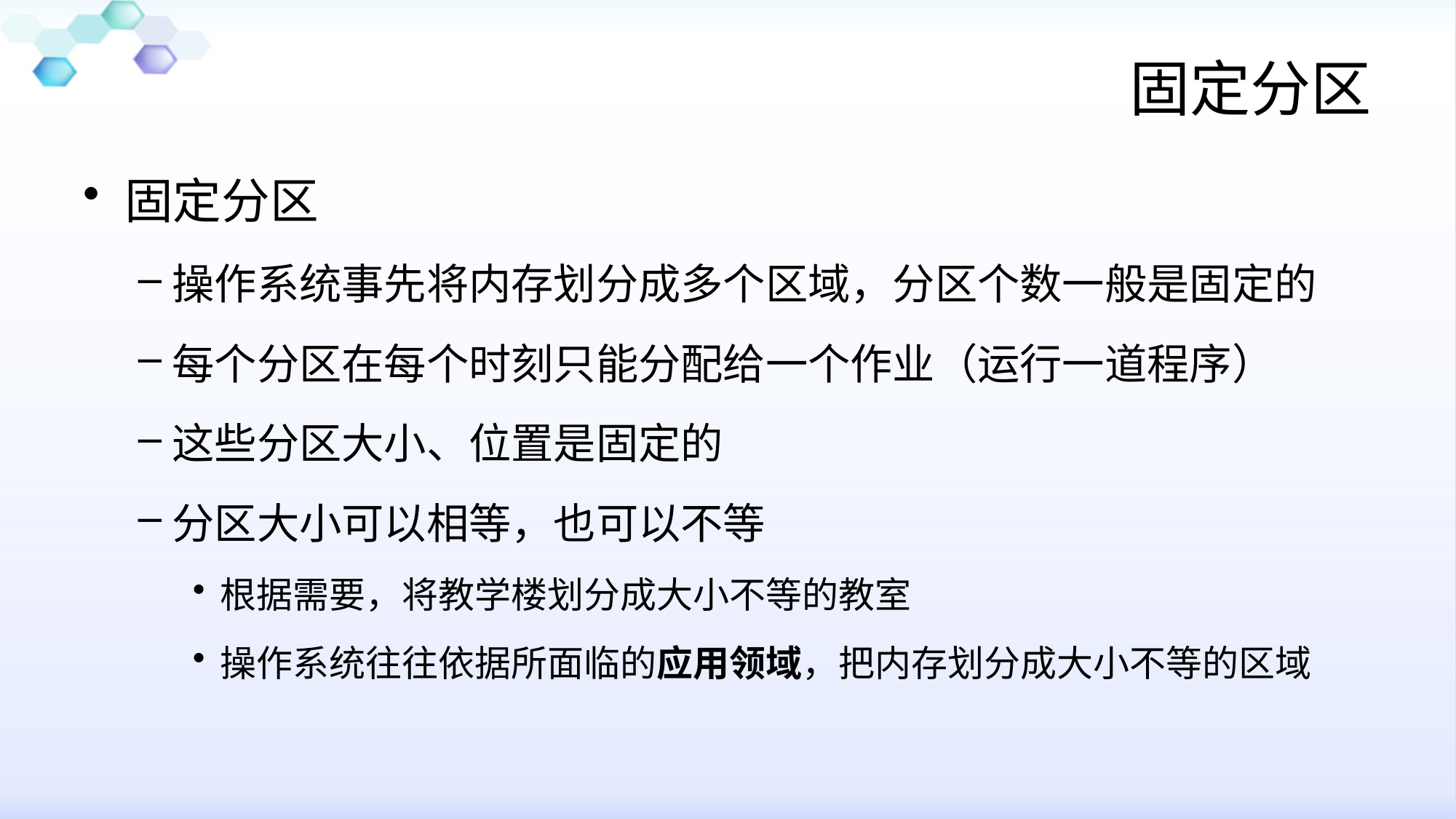

# 固定分区
固定分区
操作系统事先将内存划分成多个区域，分区个数一般是固定的
每个分区在每个时刻只能分配给一个作业（运行一道程序）
这些分区大小、位置是固定的
分区大小可以相等，也可以不等
根据需要，将教学楼划分成大小不等的教室
操作系统往往依据所面临的应用领域，把内存划分成大小不等的区域